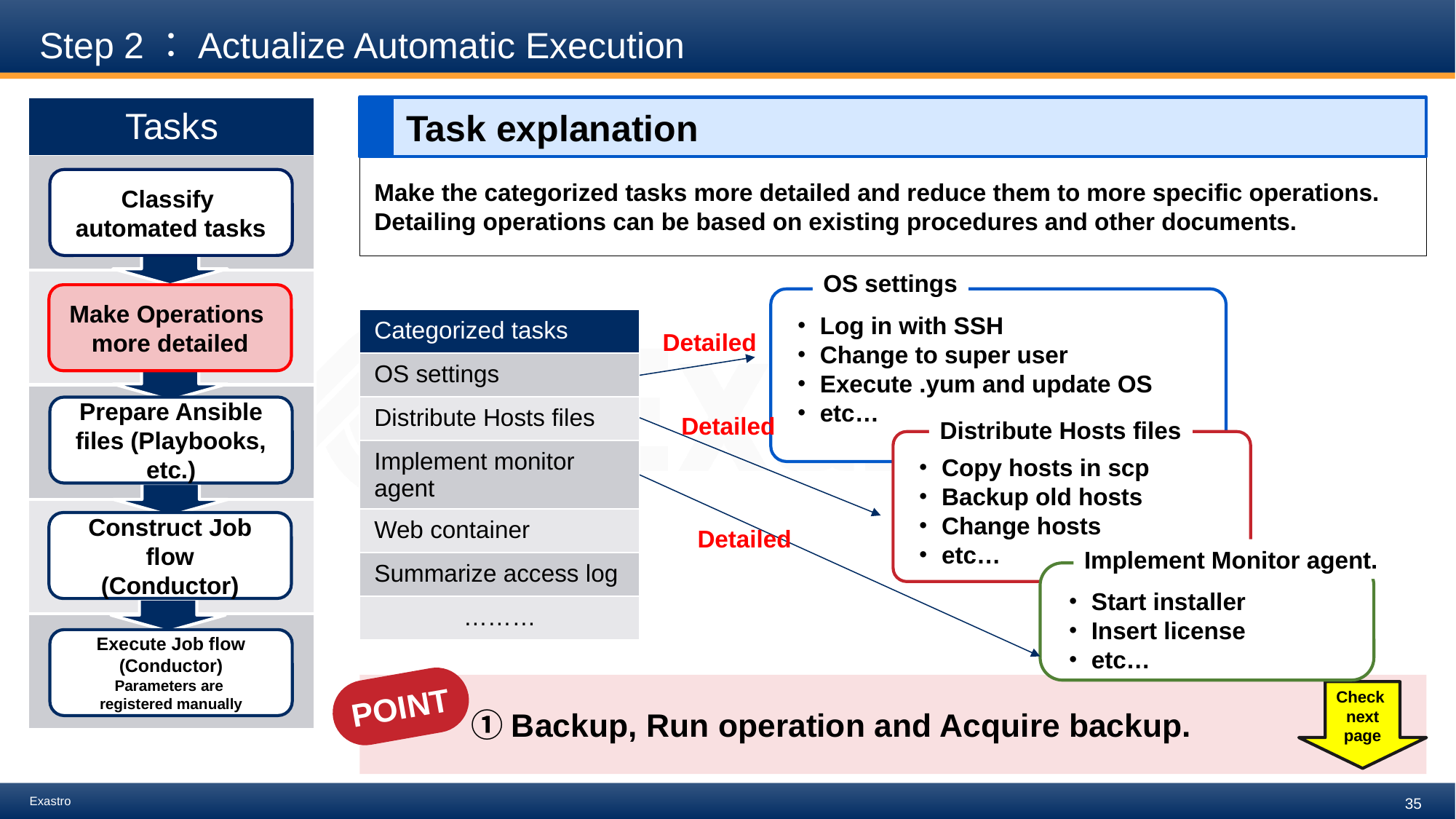

# Step 2：Actualize Automatic Execution
| Tasks |
| --- |
|  |
|  |
|  |
|  |
|  |

Task explanation
Make the categorized tasks more detailed and reduce them to more specific operations.
Detailing operations can be based on existing procedures and other documents.
Classify
automated tasks

OS settings

・Log in with SSH
・Change to super user
・Execute .yum and update OS
・etc…
Make Operations
more detailed
| Categorized tasks |
| --- |
| OS settings |
| Distribute Hosts files |
| Implement monitor agent |
| Web container |
| Summarize access log |
| ……… |
Detailed

Prepare Ansible files (Playbooks, etc.)
Detailed
Distribute Hosts files

・Copy hosts in scp
・Backup old hosts
・Change hosts
・etc…

Construct Job flow
(Conductor)
Detailed
Implement Monitor agent.

・Start installer
・Insert license
・etc…

Execute Job flow
(Conductor)
Parameters are
registered manually
POINT
　　　①Backup, Run operation and Acquire backup.
Check
next
page